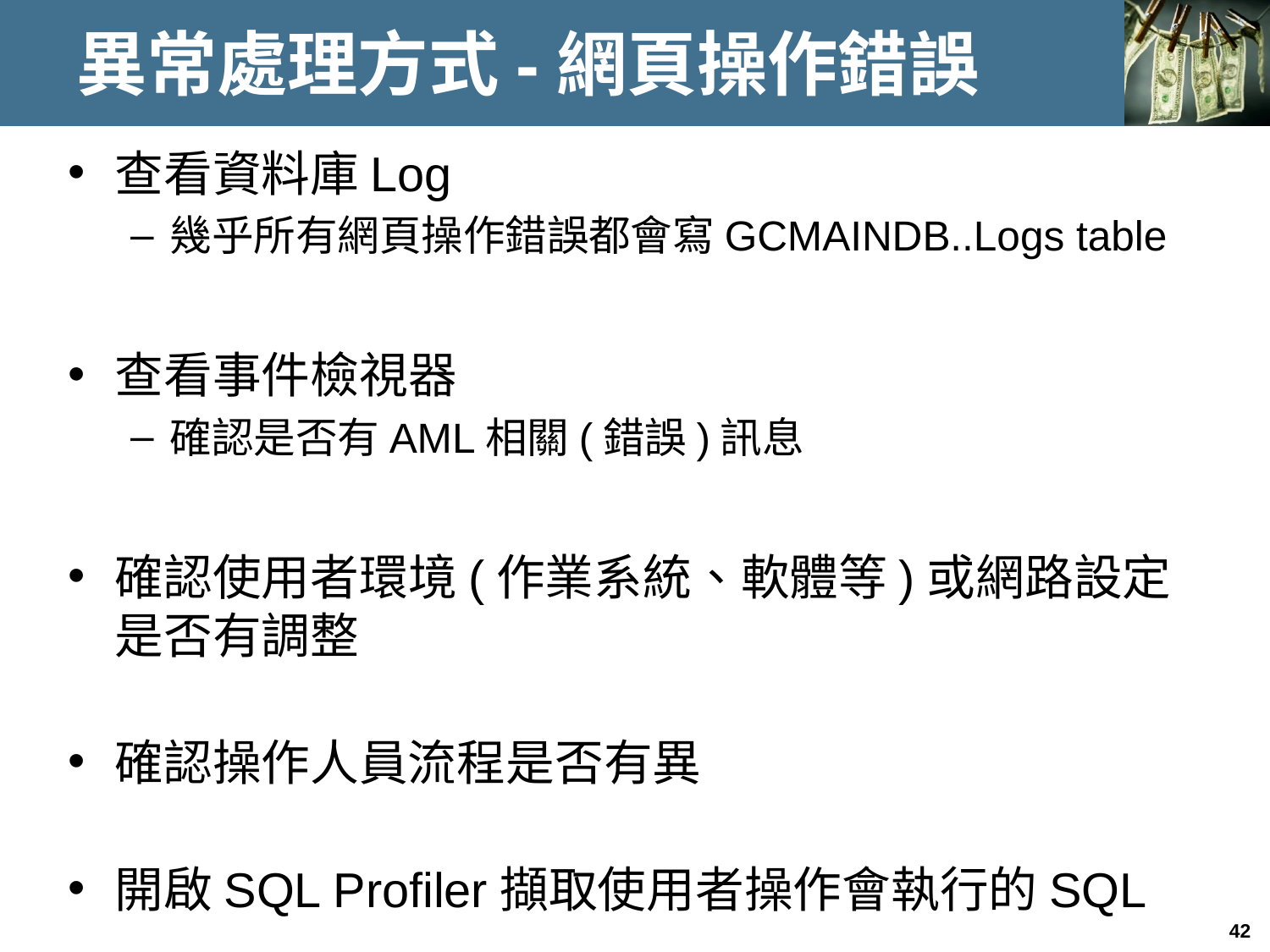

# 異常處理方式-網頁操作錯誤
查看資料庫Log
幾乎所有網頁操作錯誤都會寫GCMAINDB..Logs table

查看事件檢視器
確認是否有AML相關(錯誤)訊息

確認使用者環境(作業系統、軟體等)或網路設定是否有調整

確認操作人員流程是否有異

開啟SQL Profiler擷取使用者操作會執行的SQL
42